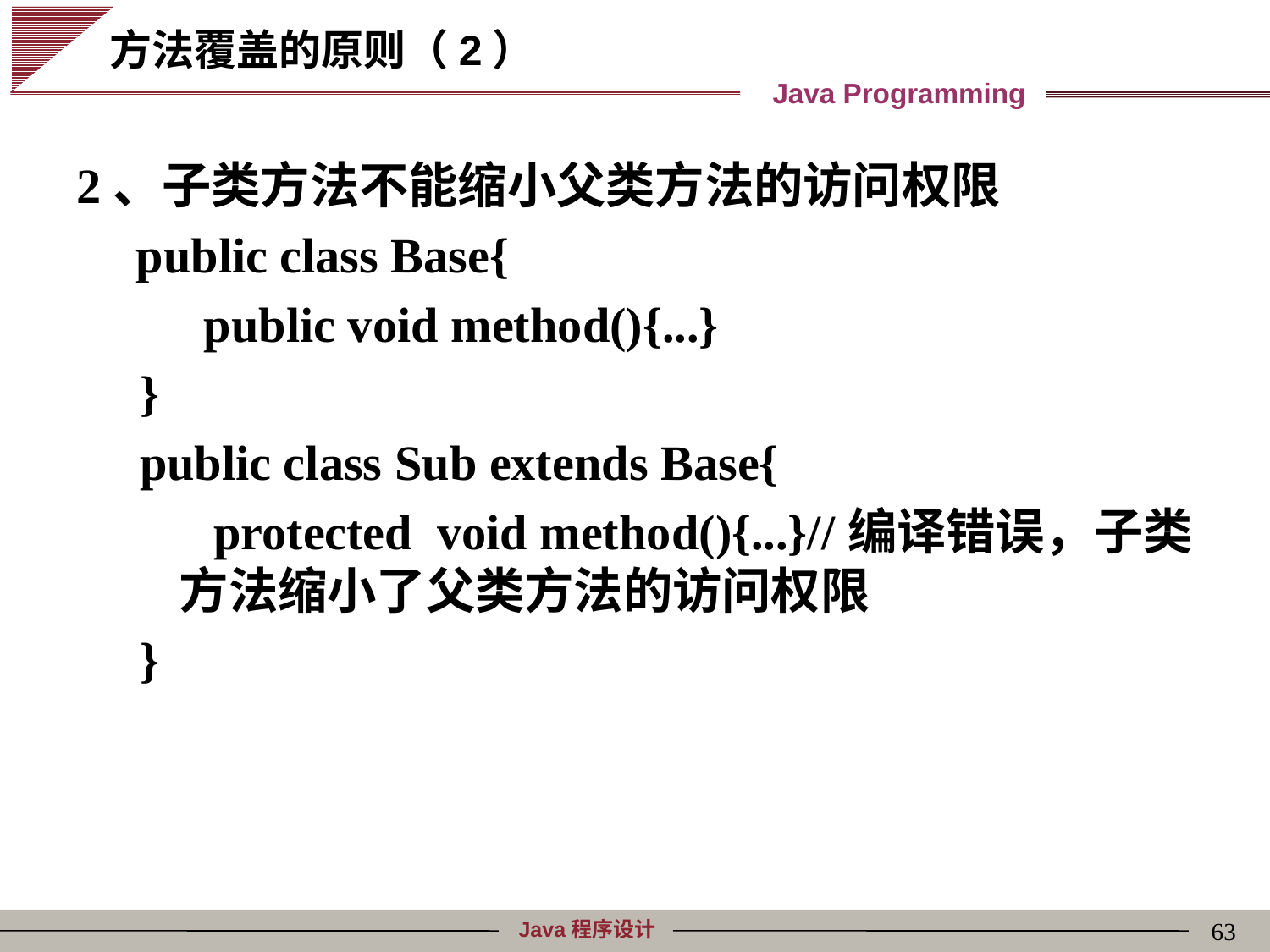

# 方法覆盖的原则（2）
2、子类方法不能缩小父类方法的访问权限
	 public class Base{
	  public void method(){...}
}
public class Sub extends Base{
      protected  void method(){...}//编译错误，子类方法缩小了父类方法的访问权限
}